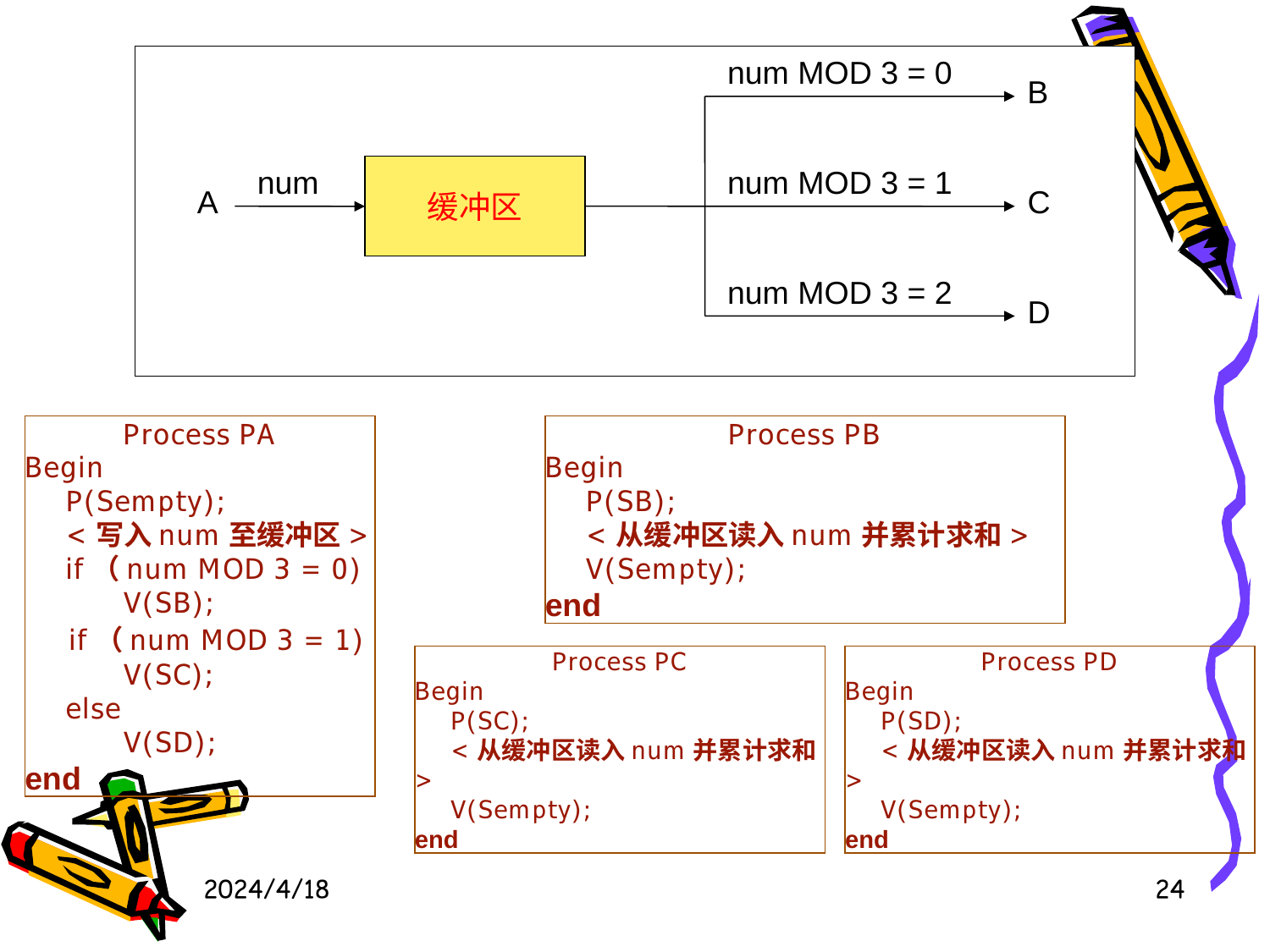

num MOD 3 = 0
B

num
缓冲区
num MOD 3 = 1
A
C

num MOD 3 = 2
D

Process PA
Begin
     P(Sempty);
     <写入num至缓冲区>
     if（num MOD 3 = 0)
            V(SB);
     if（num MOD 3 = 1)
            V(SC);
     else
            V(SD);
end
Process PB
Begin
     P(SB);
     <从缓冲区读入num并累计求和>
     V(Sempty);
end
Process PC
Begin
     P(SC);
     <从缓冲区读入num并累计求和>
     V(Sempty);
end
Process PD
Begin
     P(SD);
     <从缓冲区读入num并累计求和>
     V(Sempty);
end
2024/4/18
24